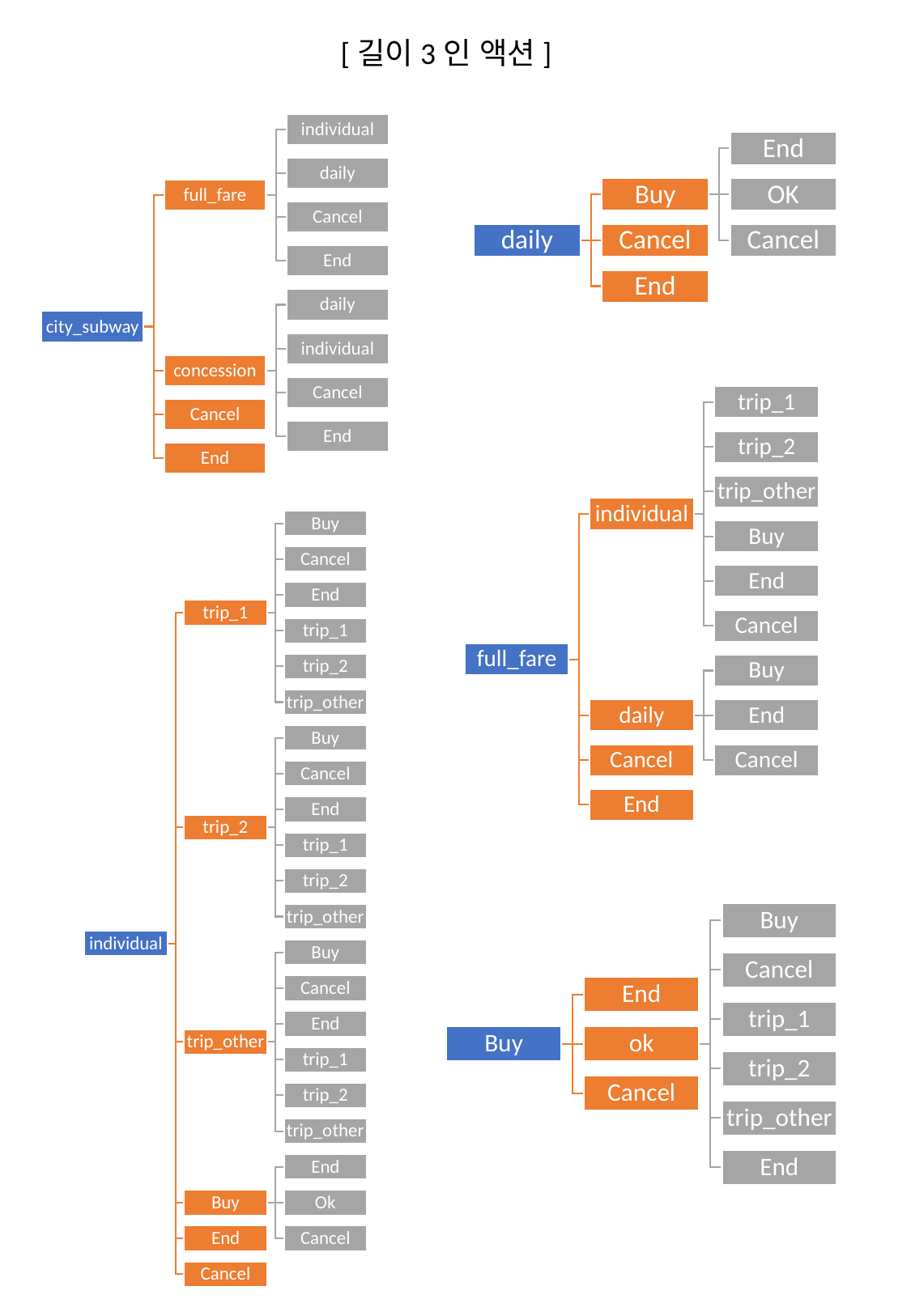

daily
Buy
End
OK
Cancel
Cancel
End
[길이3인 액션]
city_subway
full_fare
individual
daily
Cancel
End
concession
daily
individual
Cancel
End
Cancel
End
full_fare
individual
trip_1
trip_2
trip_other
Buy
End
Cancel
daily
Buy
End
Cancel
Cancel
End
individual
trip_1
Buy
Cancel
End
trip_1
trip_2
trip_other
trip_2
Buy
Cancel
End
trip_1
trip_2
trip_other
trip_other
Buy
Cancel
End
trip_1
trip_2
trip_other
Buy
End
Ok
Cancel
End
Cancel
Buy
End
ok
Buy
Cancel
trip_1
trip_2
trip_other
End
Cancel